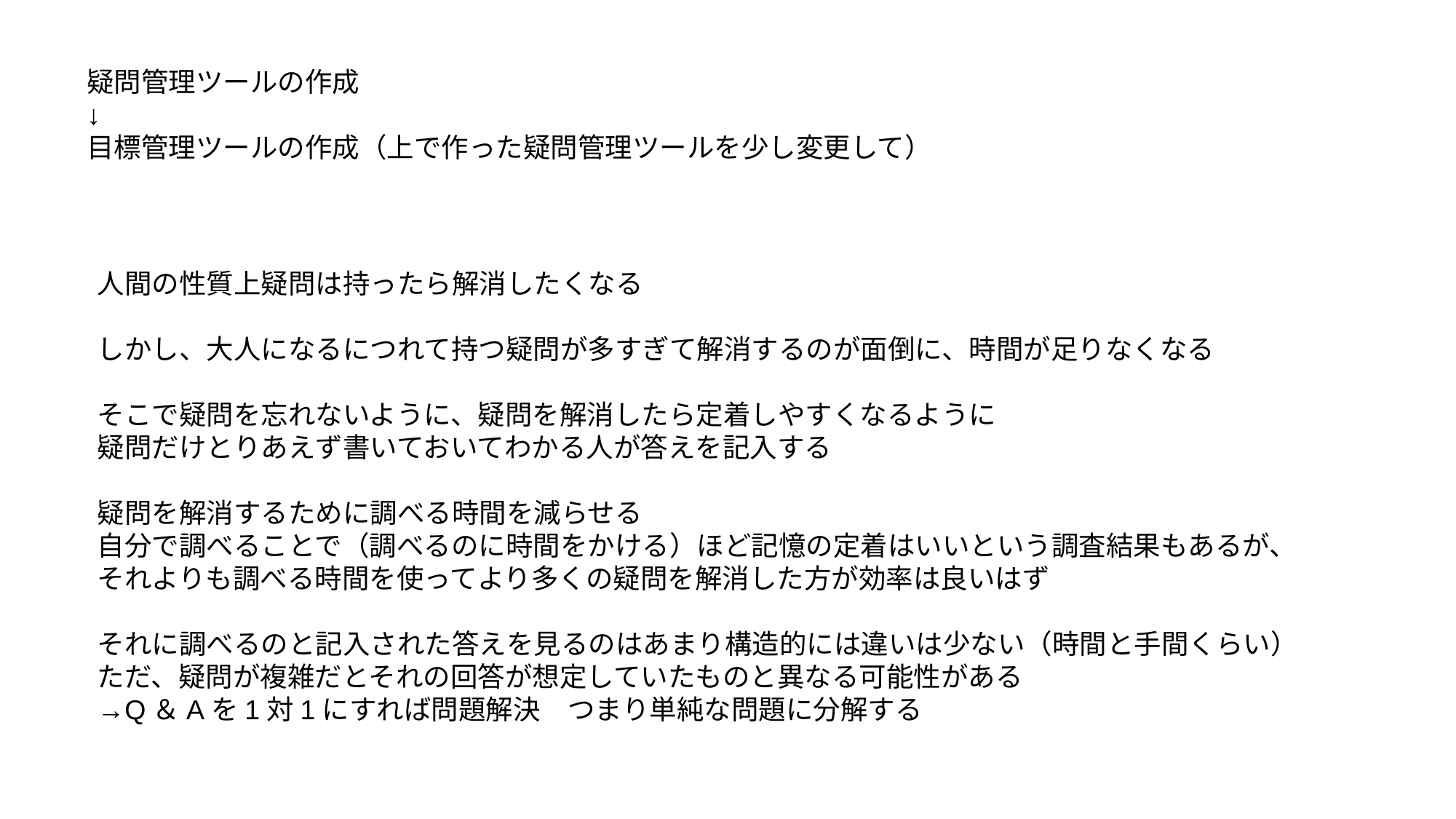

疑問管理ツールの作成
↓
目標管理ツールの作成（上で作った疑問管理ツールを少し変更して）
人間の性質上疑問は持ったら解消したくなる

しかし、大人になるにつれて持つ疑問が多すぎて解消するのが面倒に、時間が足りなくなる

そこで疑問を忘れないように、疑問を解消したら定着しやすくなるように
疑問だけとりあえず書いておいてわかる人が答えを記入する

疑問を解消するために調べる時間を減らせる
自分で調べることで（調べるのに時間をかける）ほど記憶の定着はいいという調査結果もあるが、
それよりも調べる時間を使ってより多くの疑問を解消した方が効率は良いはず

それに調べるのと記入された答えを見るのはあまり構造的には違いは少ない（時間と手間くらい）
ただ、疑問が複雑だとそれの回答が想定していたものと異なる可能性がある
→Q＆Aを1対1にすれば問題解決　つまり単純な問題に分解する